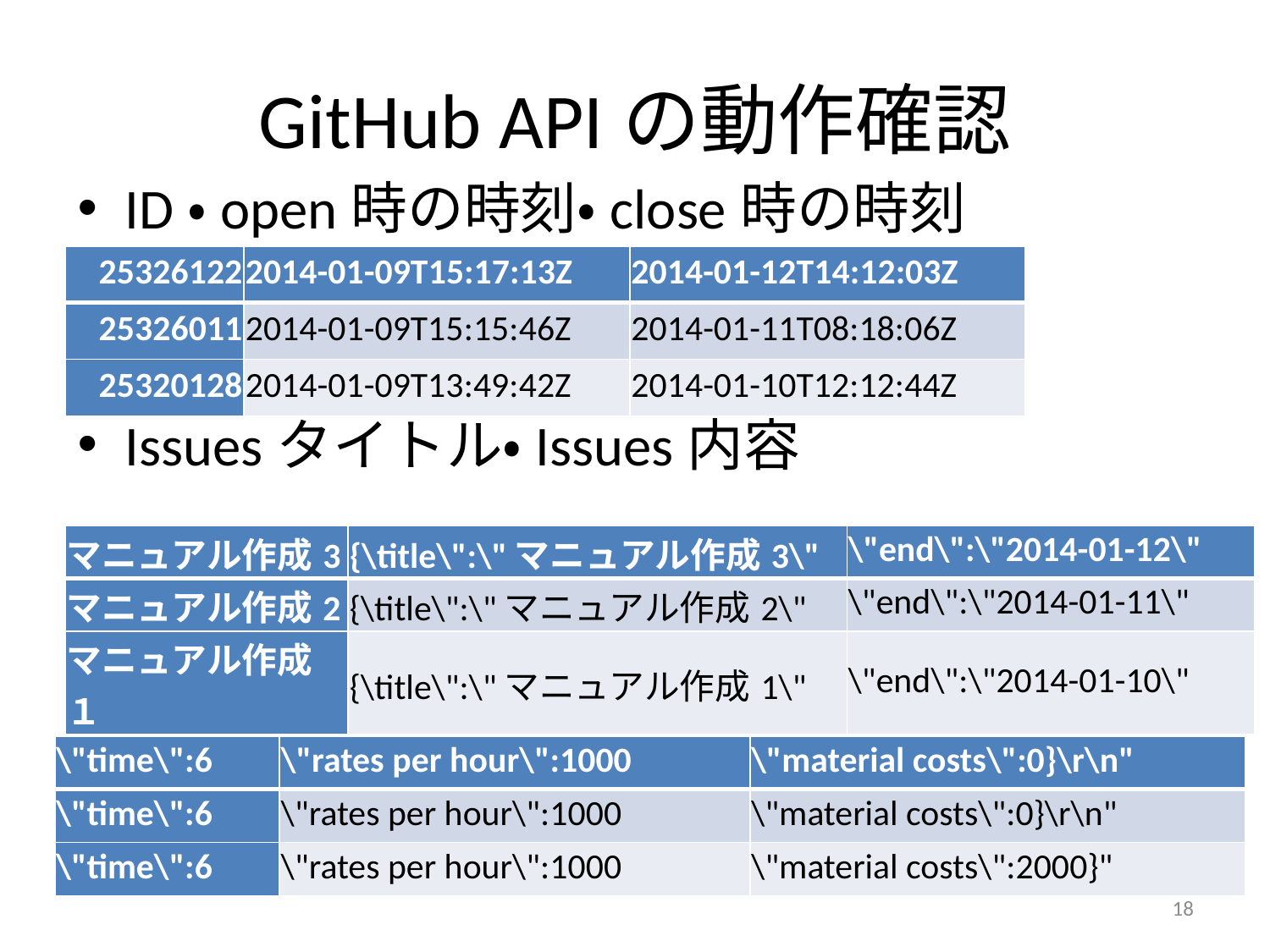

# GitHub APIの動作確認
ID・open時の時刻・close時の時刻

Issuesタイトル・Issues内容

Issues内容

| 25326122 | 2014-01-09T15:17:13Z | 2014-01-12T14:12:03Z |
| --- | --- | --- |
| 25326011 | 2014-01-09T15:15:46Z | 2014-01-11T08:18:06Z |
| 25320128 | 2014-01-09T13:49:42Z | 2014-01-10T12:12:44Z |
| マニュアル作成3 | {\title\":\"マニュアル作成3\" | \"end\":\"2014-01-12\" |
| --- | --- | --- |
| マニュアル作成2 | {\title\":\"マニュアル作成2\" | \"end\":\"2014-01-11\" |
| マニュアル作成１ | {\title\":\"マニュアル作成1\" | \"end\":\"2014-01-10\" |
| \"time\":6 | \"rates per hour\":1000 | \"material costs\":0}\r\n" |
| --- | --- | --- |
| \"time\":6 | \"rates per hour\":1000 | \"material costs\":0}\r\n" |
| \"time\":6 | \"rates per hour\":1000 | \"material costs\":2000}" |

18